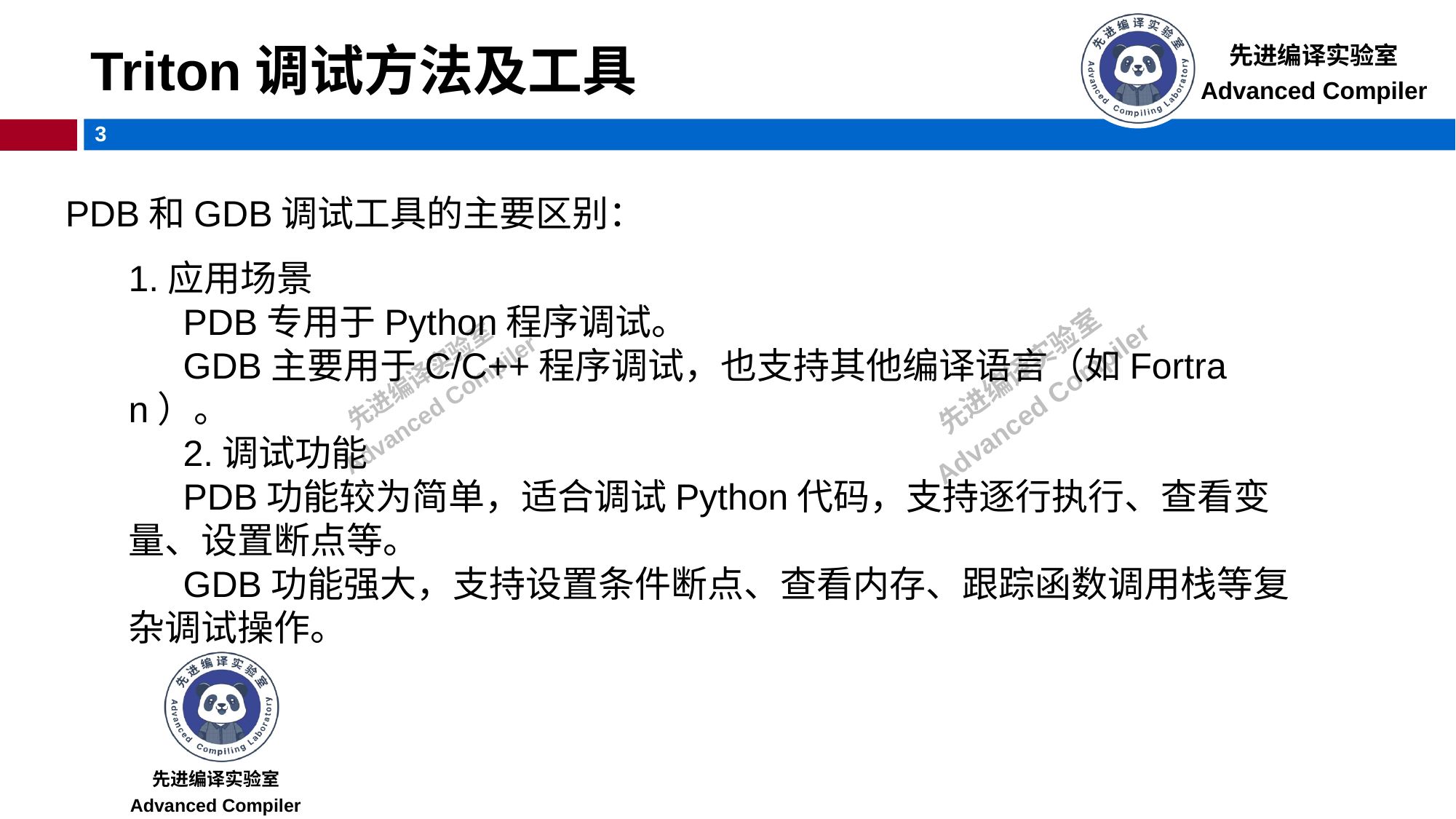

# Triton调试方法及工具
PDB和GDB调试工具的主要区别：
1.应用场景
PDB专用于Python程序调试。
GDB主要用于C/C++程序调试，也支持其他编译语言（如Fortran）。
2.调试功能
PDB功能较为简单，适合调试Python代码，支持逐行执行、查看变量、设置断点等。
GDB功能强大，支持设置条件断点、查看内存、跟踪函数调用栈等复杂调试操作。